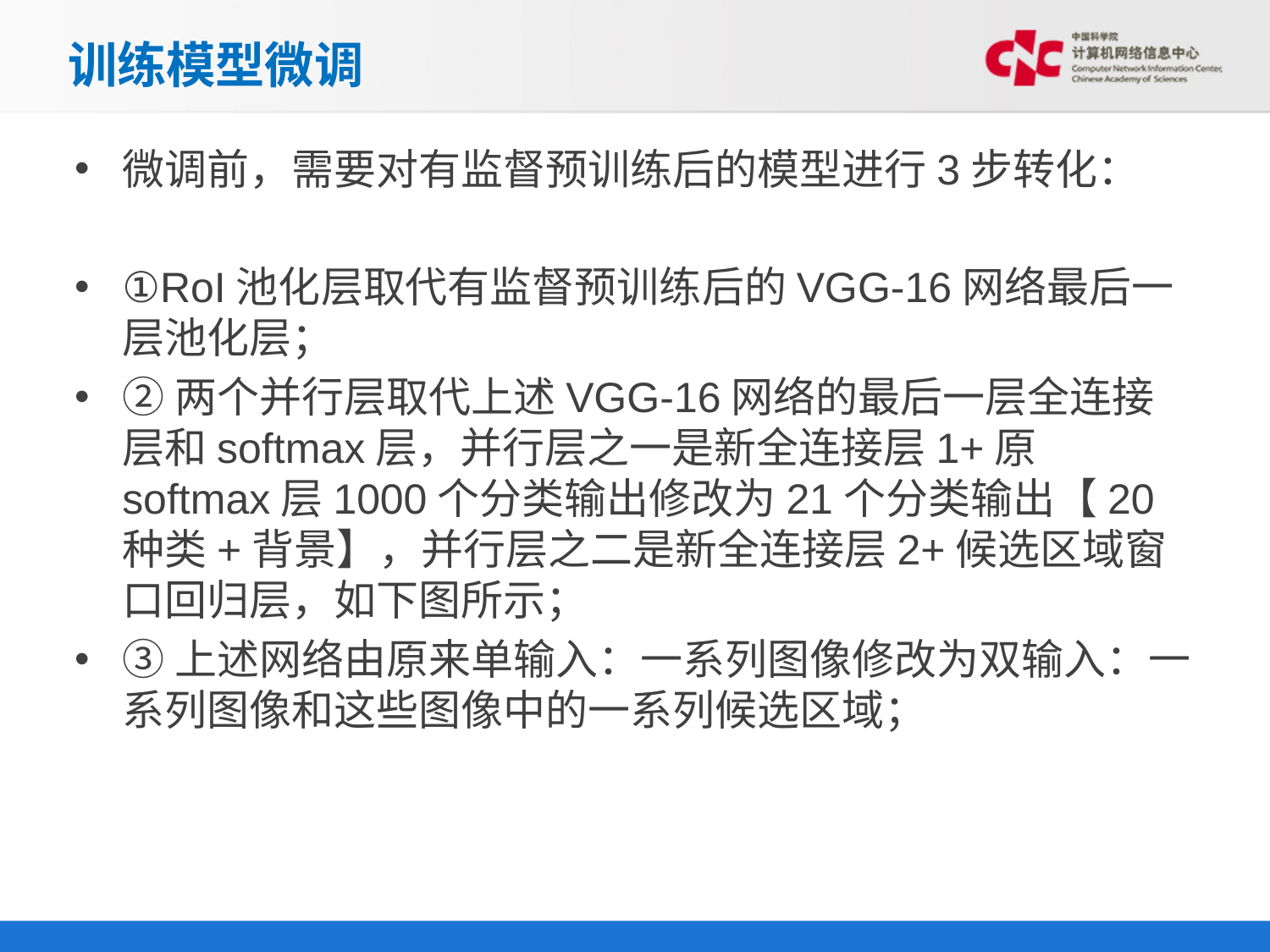

# 训练模型微调
微调前，需要对有监督预训练后的模型进行3步转化：

①RoI池化层取代有监督预训练后的VGG-16网络最后一层池化层；
②两个并行层取代上述VGG-16网络的最后一层全连接层和softmax层，并行层之一是新全连接层1+原softmax层1000个分类输出修改为21个分类输出【20种类+背景】，并行层之二是新全连接层2+候选区域窗口回归层，如下图所示；
③上述网络由原来单输入：一系列图像修改为双输入：一系列图像和这些图像中的一系列候选区域；